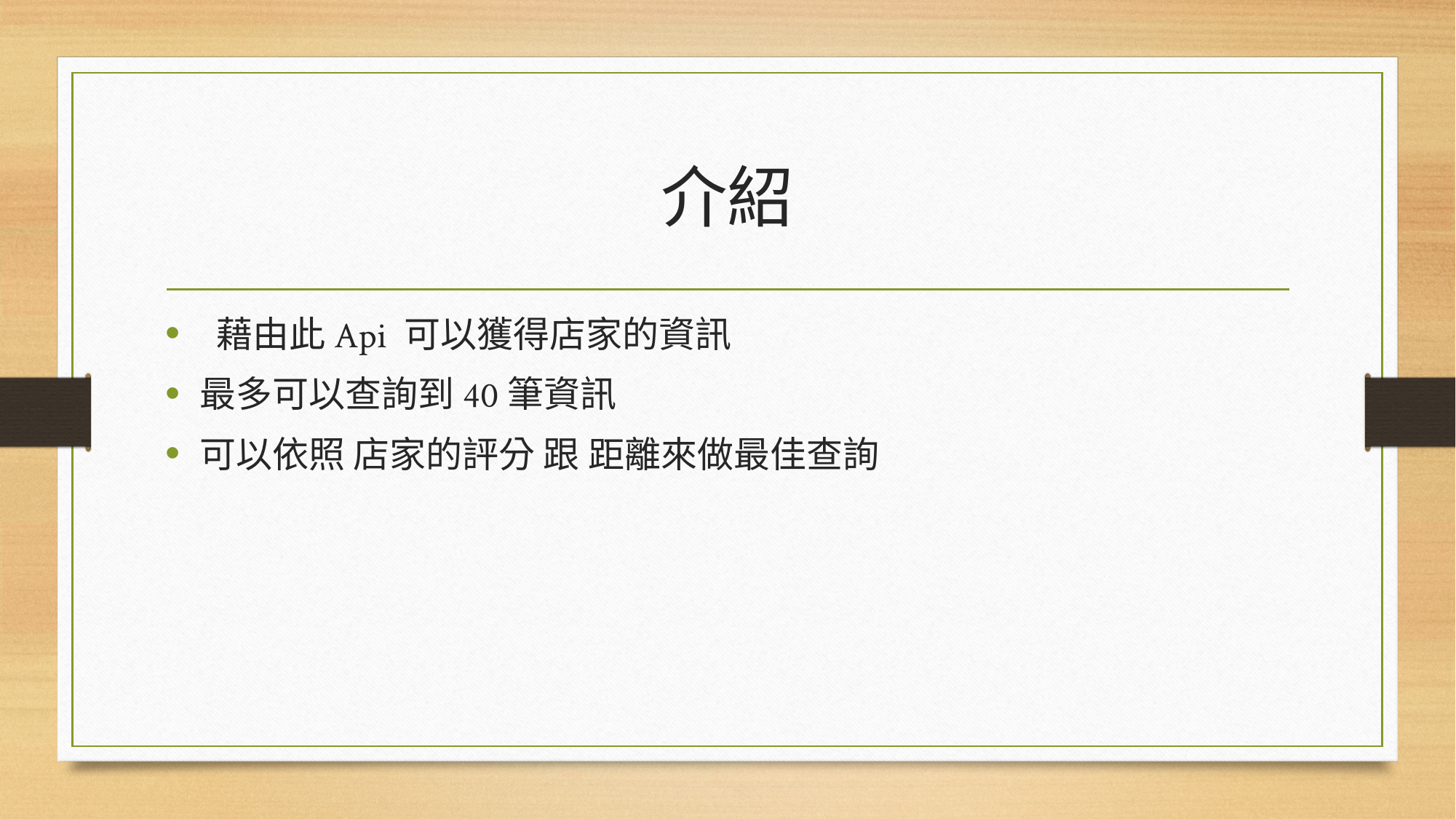

# 介紹
 藉由此Api 可以獲得店家的資訊
最多可以查詢到40筆資訊
可以依照 店家的評分 跟 距離來做最佳查詢